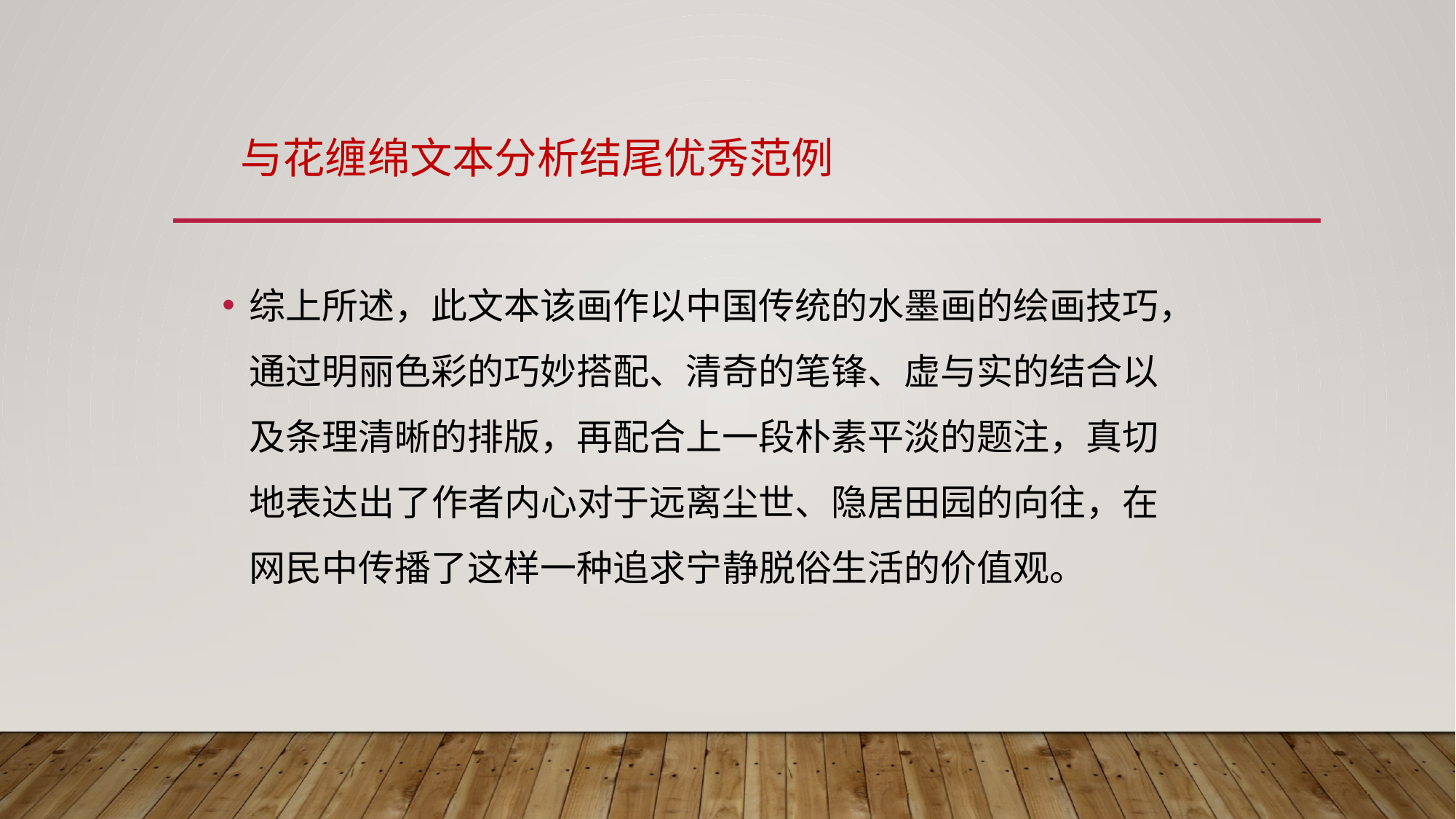

# 与花缠绵文本分析结尾优秀范例
综上所述，此文本该画作以中国传统的水墨画的绘画技巧，通过明丽色彩的巧妙搭配、清奇的笔锋、虚与实的结合以及条理清晰的排版，再配合上一段朴素平淡的题注，真切地表达出了作者内心对于远离尘世、隐居田园的向往，在网民中传播了这样一种追求宁静脱俗生活的价值观。